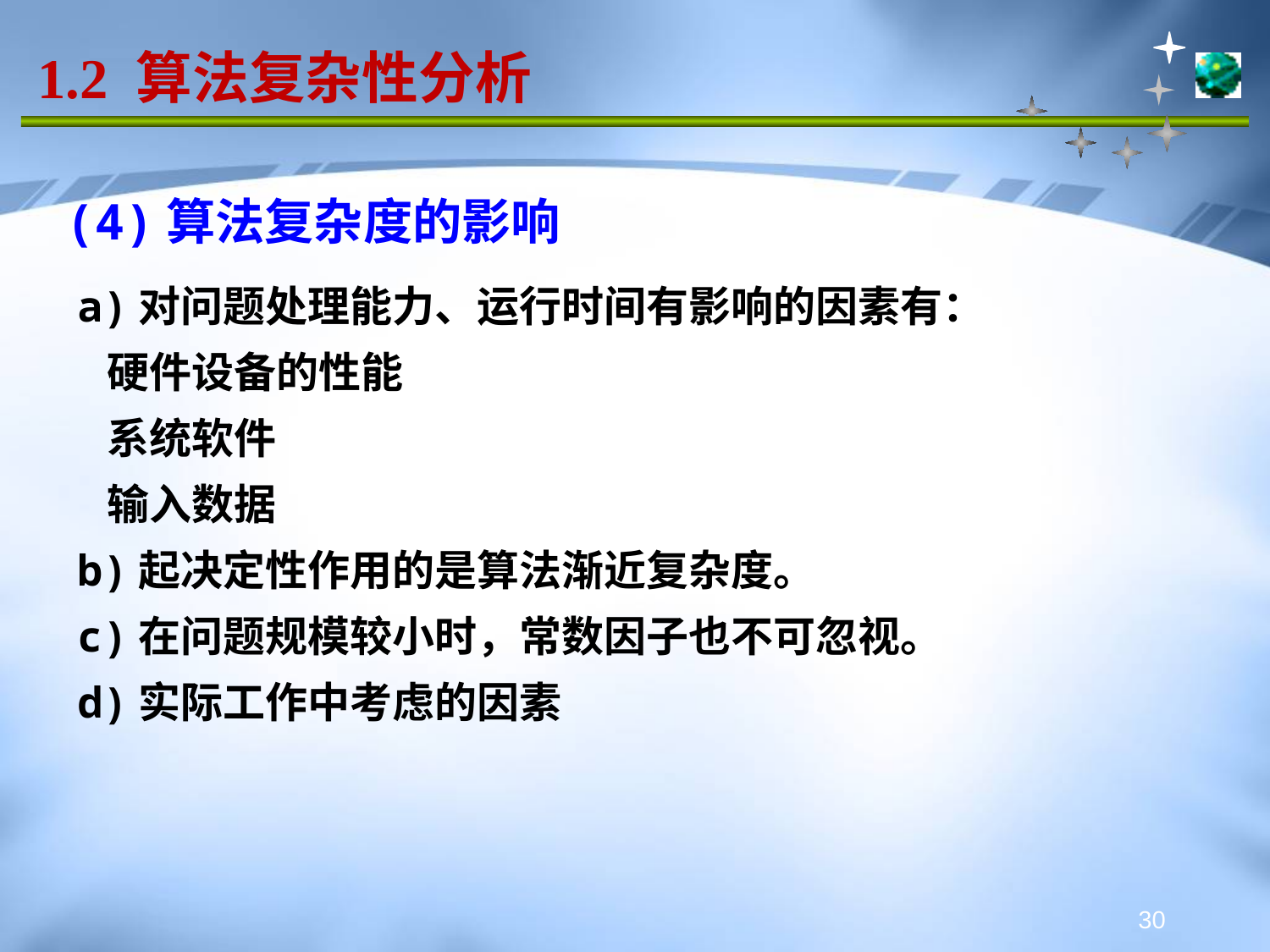

# 1.2 算法复杂性分析
(4)算法复杂度的影响
a)对问题处理能力、运行时间有影响的因素有：
  硬件设备的性能
  系统软件
  输入数据
b)起决定性作用的是算法渐近复杂度。
c)在问题规模较小时，常数因子也不可忽视。
d)实际工作中考虑的因素
30